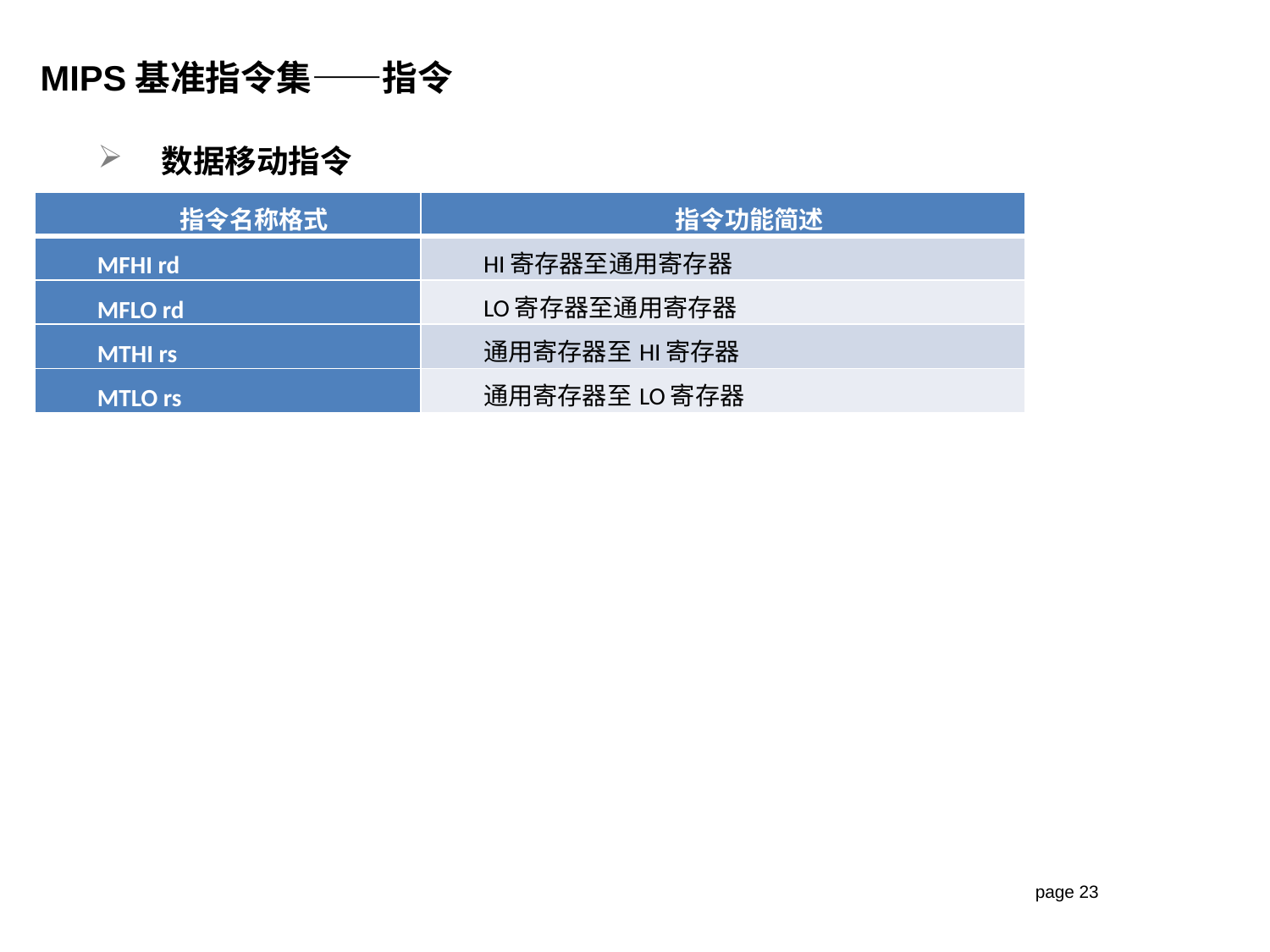

MIPS基准指令集——指令
数据移动指令
| 指令名称格式 | 指令功能简述 |
| --- | --- |
| MFHI rd | HI寄存器至通用寄存器 |
| MFLO rd | LO寄存器至通用寄存器 |
| MTHI rs | 通用寄存器至HI寄存器 |
| MTLO rs | 通用寄存器至LO寄存器 |

page 23